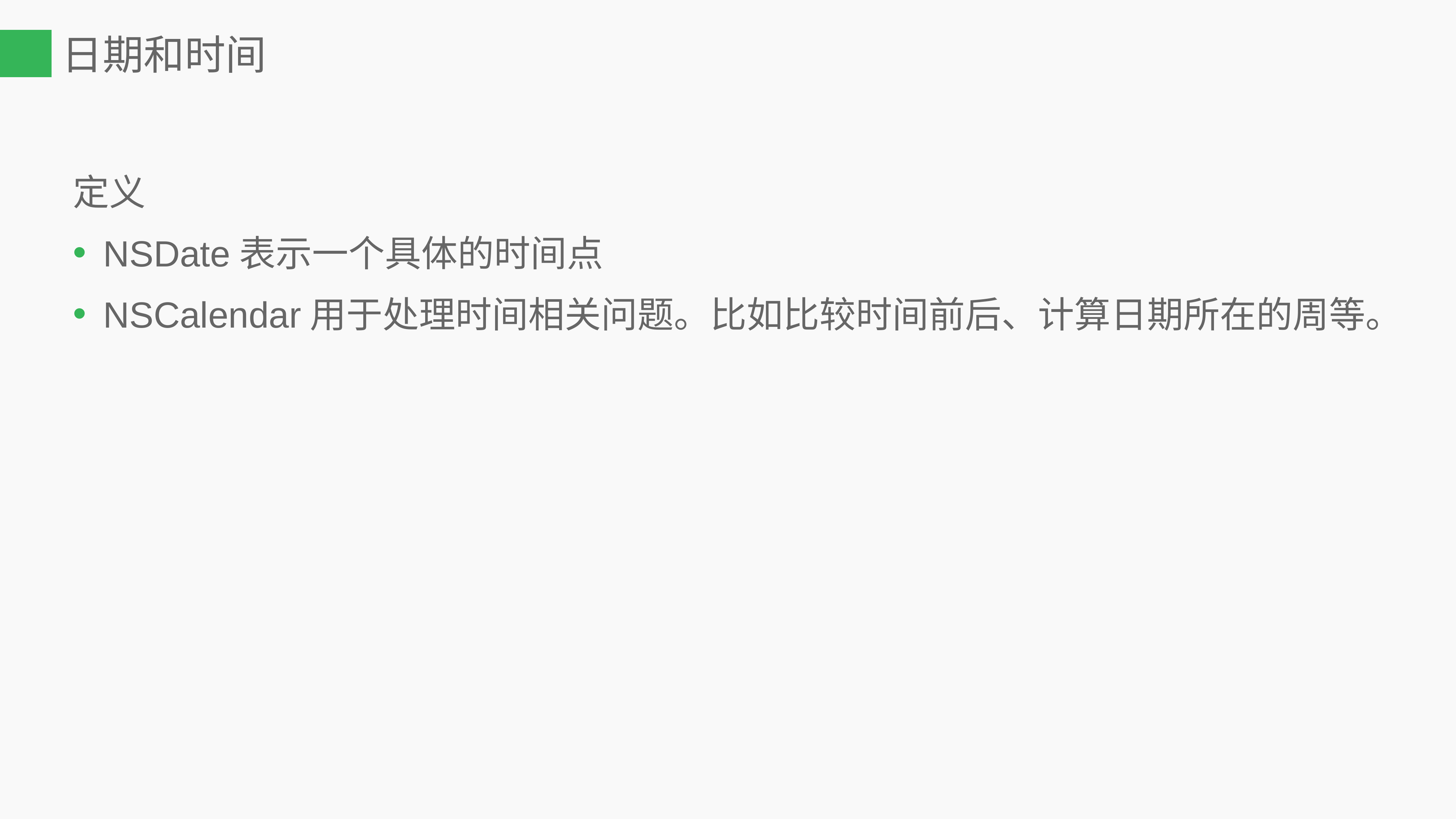

# 日期和时间
定义
NSDate表示一个具体的时间点
NSCalendar用于处理时间相关问题。比如比较时间前后、计算日期所在的周等。